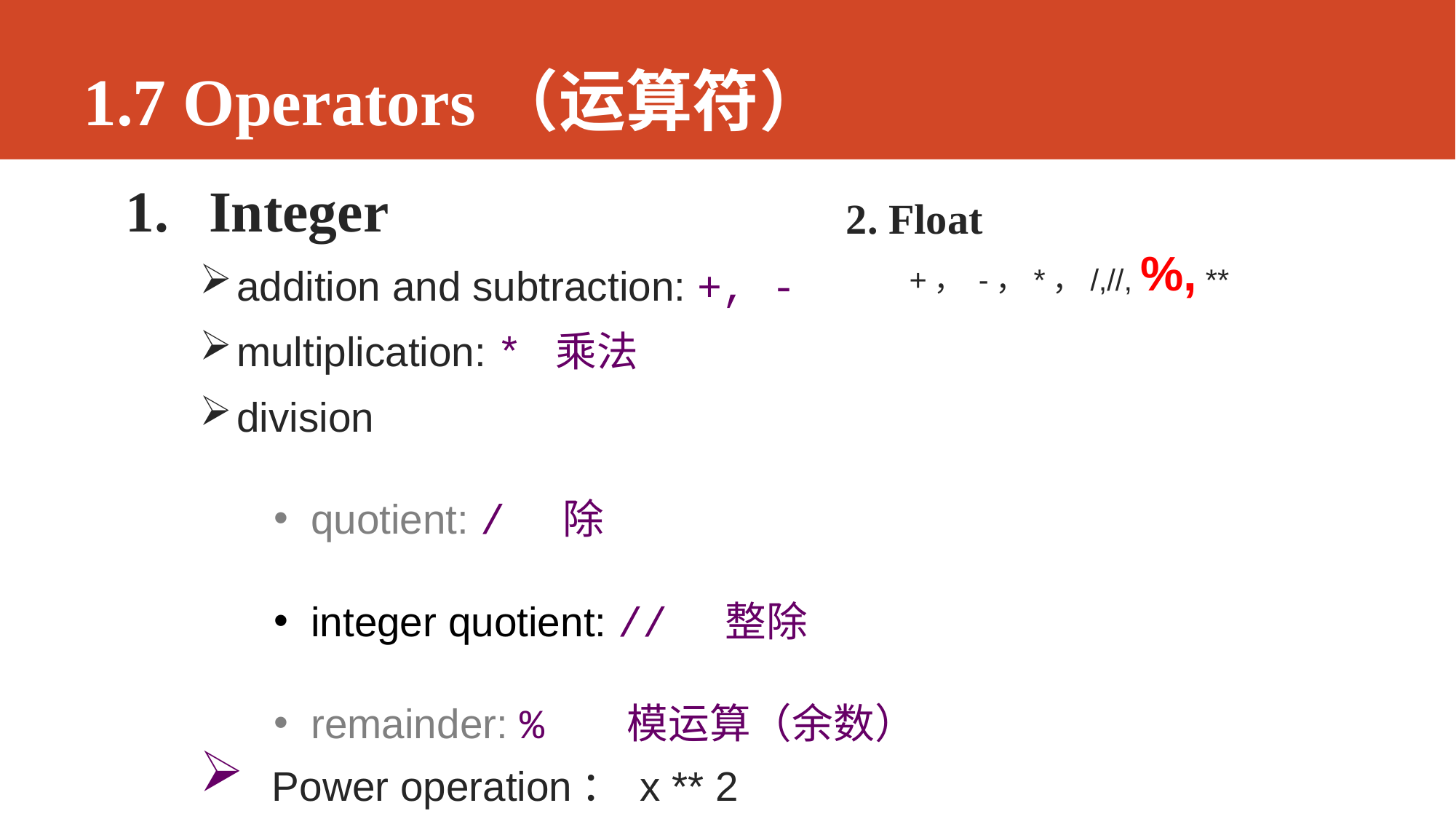

# 1.7 Operators（运算符）
2. Float
 +， -，*，/,//, %, **

Integer
addition and subtraction: +, -
multiplication: * 乘法
division
quotient: /  除
integer quotient: //  整除
remainder: %   模运算（余数）
 Power operation： x ** 2